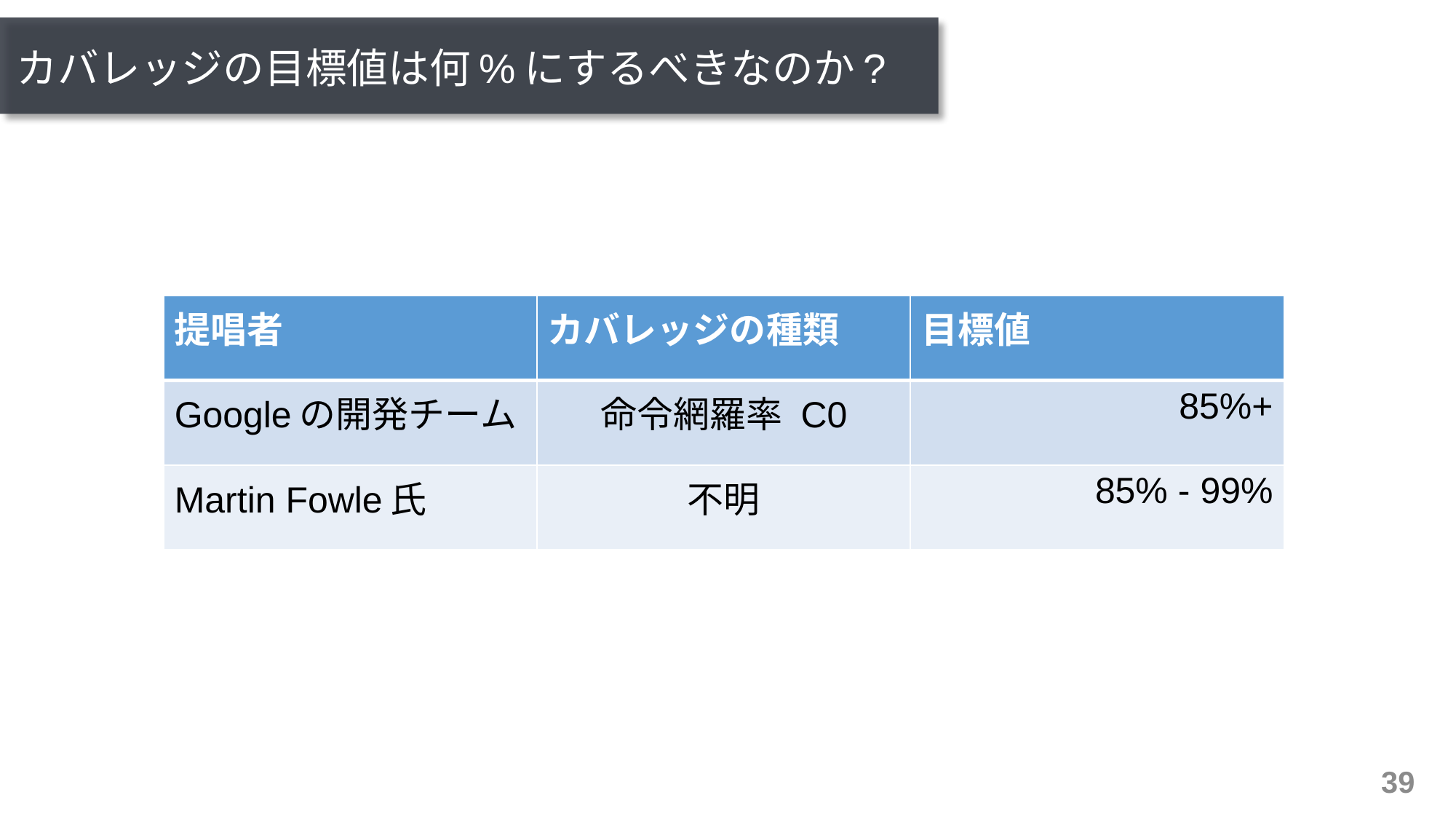

# カバレッジの目標値は何%にするべきなのか?
| 提唱者 | カバレッジの種類 | 目標値 |
| --- | --- | --- |
| Googleの開発チーム | 命令網羅率 C0 | 85%+ |
| Martin Fowle氏 | 不明 | 85% - 99% |